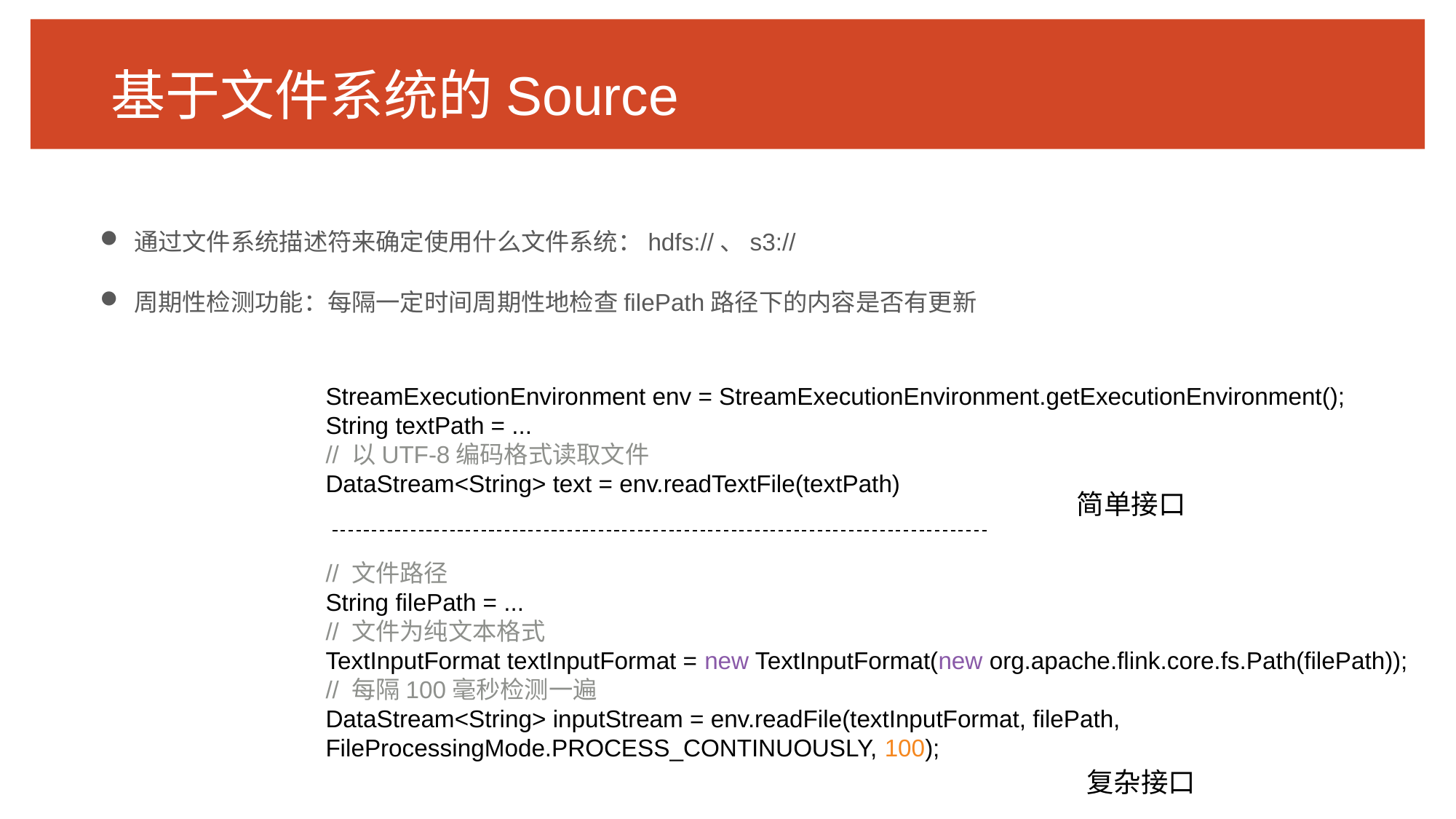

# 基于文件系统的Source
通过文件系统描述符来确定使用什么文件系统：hdfs://、s3://
周期性检测功能：每隔一定时间周期性地检查filePath路径下的内容是否有更新
StreamExecutionEnvironment env = StreamExecutionEnvironment.getExecutionEnvironment();
String textPath = ...
// 以UTF-8编码格式读取文件
DataStream<String> text = env.readTextFile(textPath)
简单接口
// 文件路径
String filePath = ...
// 文件为纯文本格式
TextInputFormat textInputFormat = new TextInputFormat(new org.apache.flink.core.fs.Path(filePath));
// 每隔100毫秒检测一遍
DataStream<String> inputStream = env.readFile(textInputFormat, filePath, 	FileProcessingMode.PROCESS_CONTINUOUSLY, 100);
复杂接口